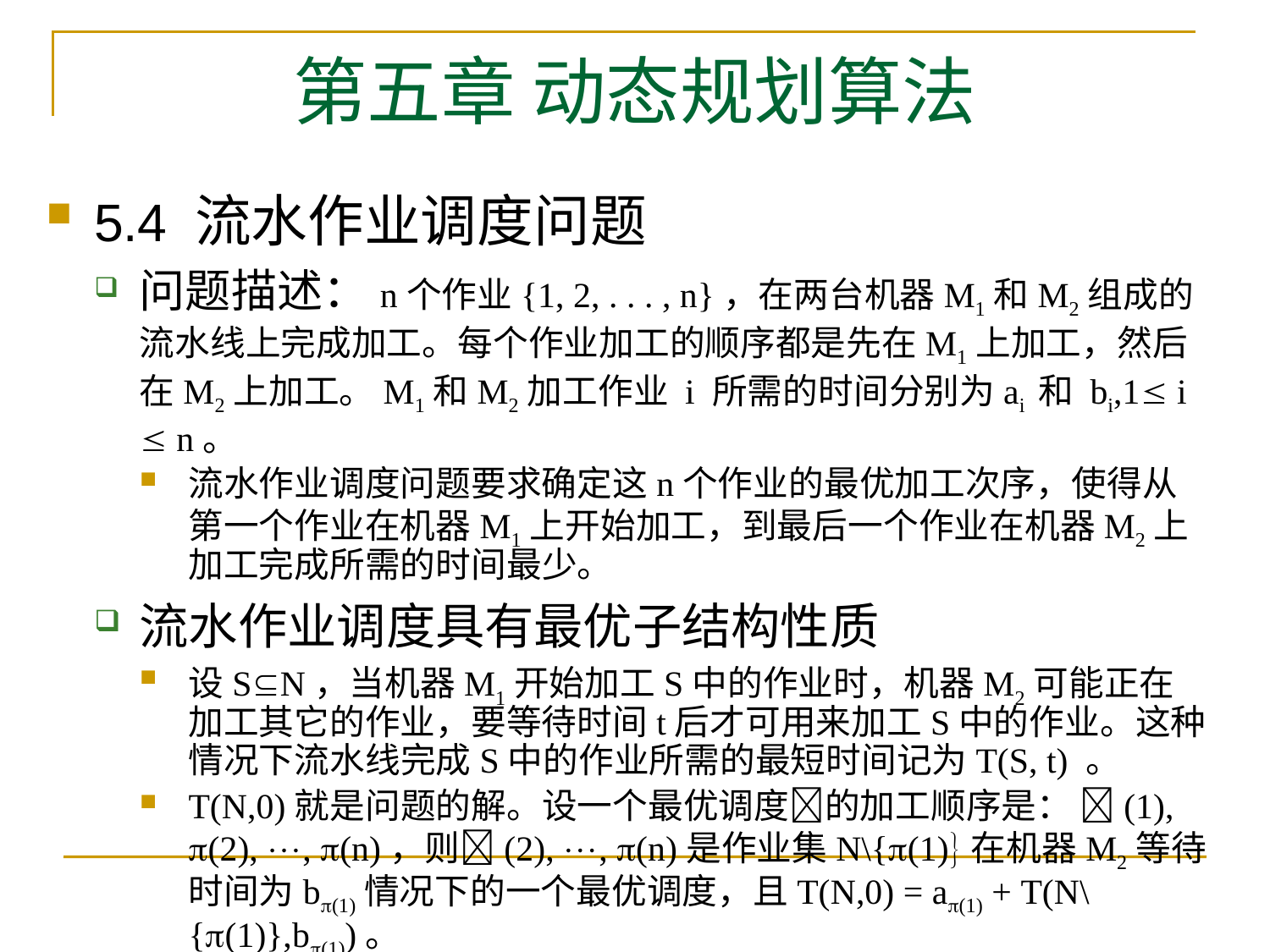

# 第五章 动态规划算法
5.4 流水作业调度问题
问题描述：n个作业{1, 2, . . . , n}，在两台机器M1和M2组成的流水线上完成加工。每个作业加工的顺序都是先在M1上加工，然后在M2上加工。M1和M2加工作业 i 所需的时间分别为ai 和 bi,1≤ i ≤ n。
流水作业调度问题要求确定这n个作业的最优加工次序，使得从第一个作业在机器M1上开始加工，到最后一个作业在机器M2上加工完成所需的时间最少。
流水作业调度具有最优子结构性质
设S⊆N，当机器M1开始加工S中的作业时，机器M2可能正在加工其它的作业，要等待时间t后才可用来加工S中的作业。这种情况下流水线完成S中的作业所需的最短时间记为T(S, t) 。
T(N,0)就是问题的解。设一个最优调度π的加工顺序是： π(1), π(2), …, π(n)，则π(2), …, π(n)是作业集N\{π(1)}在机器M2等待时间为bπ(1)情况下的一个最优调度，且T(N,0) = aπ(1) + T(N\{π(1)},bπ(1))。